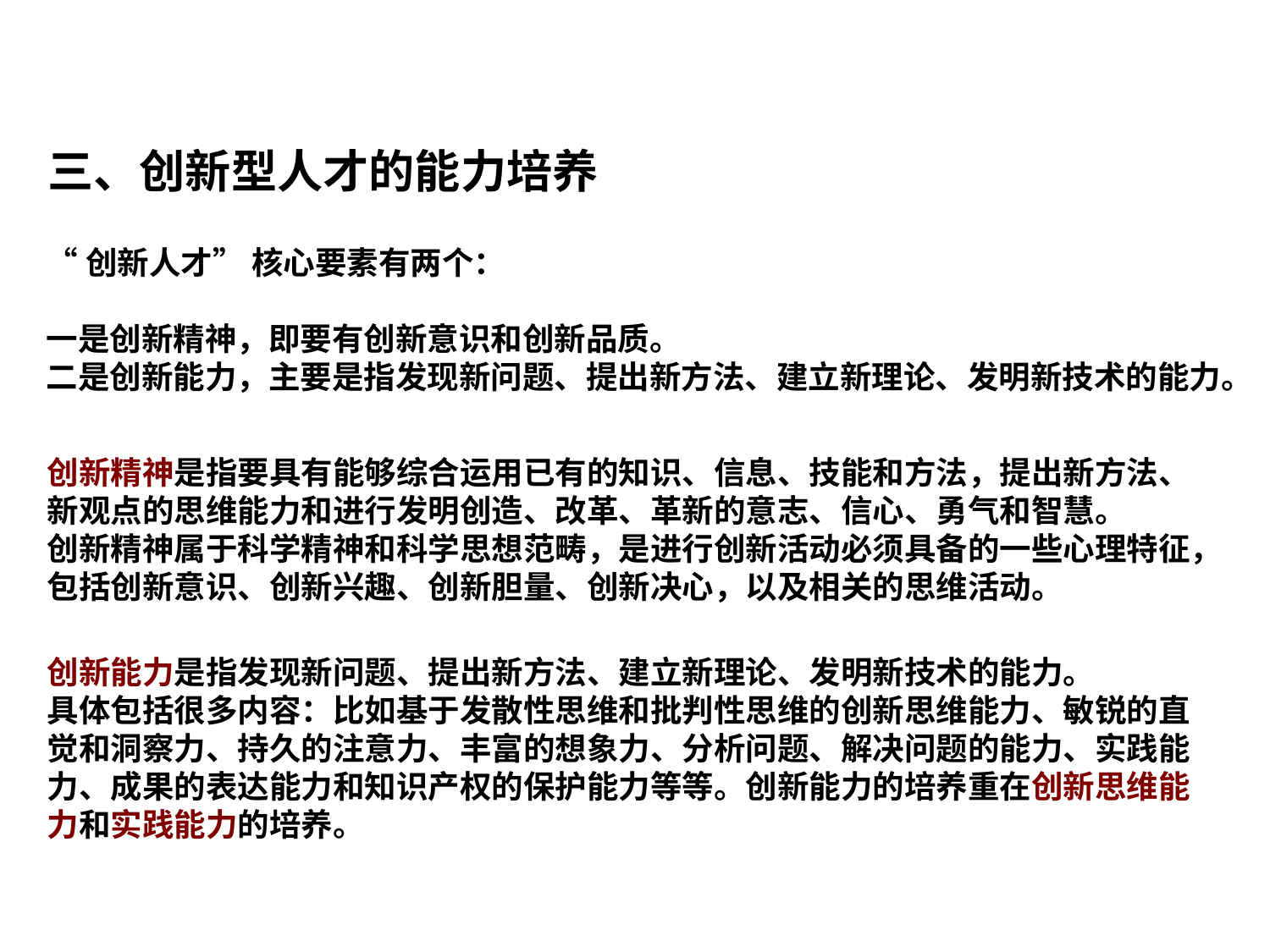

三、创新型人才的能力培养
“创新人才” 核心要素有两个：

一是创新精神，即要有创新意识和创新品质。
二是创新能力，主要是指发现新问题、提出新方法、建立新理论、发明新技术的能力。
创新精神是指要具有能够综合运用已有的知识、信息、技能和方法，提出新方法、新观点的思维能力和进行发明创造、改革、革新的意志、信心、勇气和智慧。
创新精神属于科学精神和科学思想范畴，是进行创新活动必须具备的一些心理特征，包括创新意识、创新兴趣、创新胆量、创新决心，以及相关的思维活动。
创新能力是指发现新问题、提出新方法、建立新理论、发明新技术的能力。
具体包括很多内容：比如基于发散性思维和批判性思维的创新思维能力、敏锐的直觉和洞察力、持久的注意力、丰富的想象力、分析问题、解决问题的能力、实践能力、成果的表达能力和知识产权的保护能力等等。创新能力的培养重在创新思维能力和实践能力的培养。